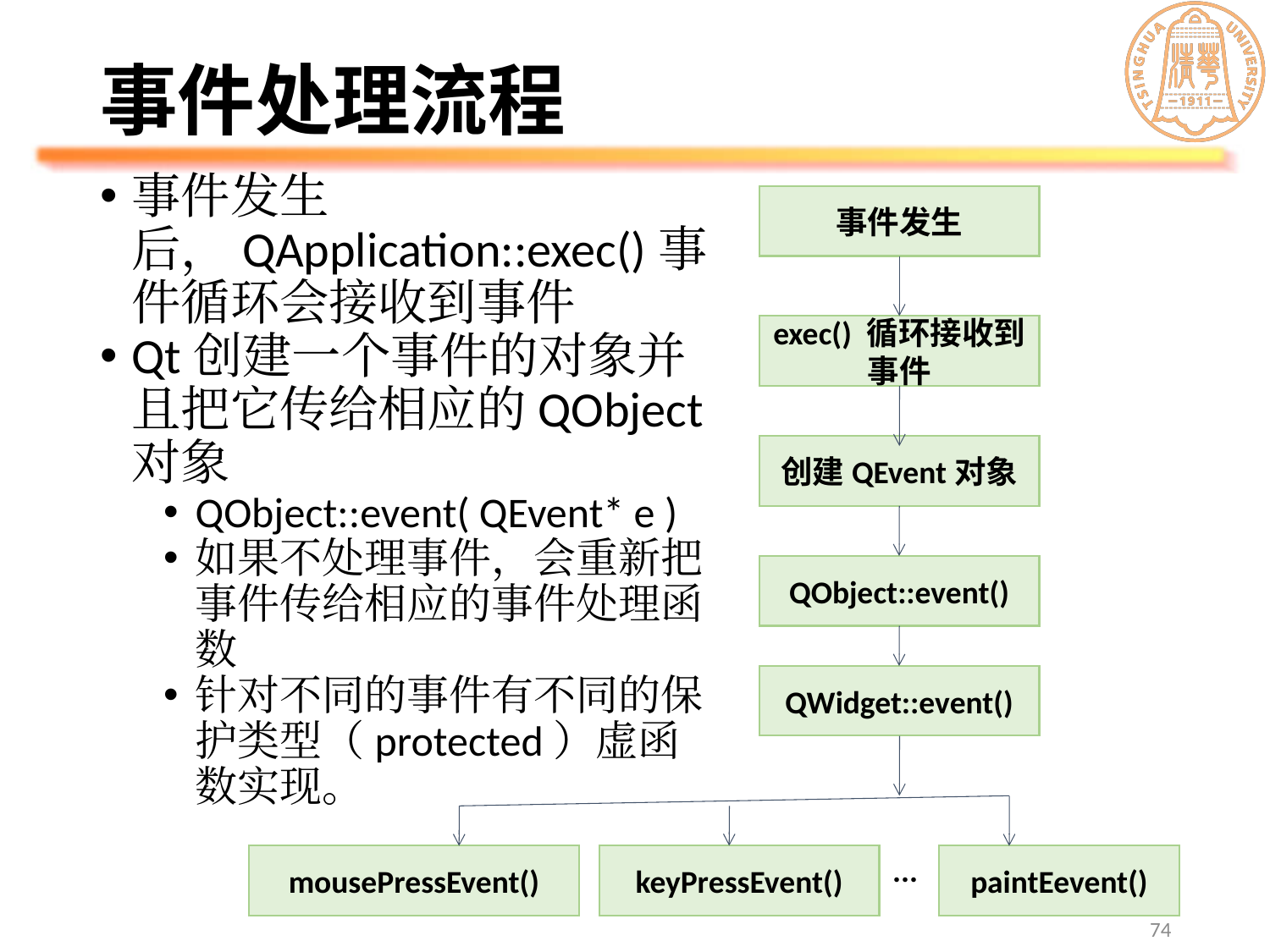

# 事件处理流程
事件发生后，QApplication::exec()事件循环会接收到事件
Qt创建一个事件的对象并且把它传给相应的QObject对象
QObject::event( QEvent* e )
如果不处理事件，会重新把事件传给相应的事件处理函数
针对不同的事件有不同的保护类型（protected）虚函数实现。
事件发生
exec() 循环接收到事件
创建QEvent对象
QObject::event()
QWidget::event()
...
mousePressEvent()
keyPressEvent()
paintEevent()
74